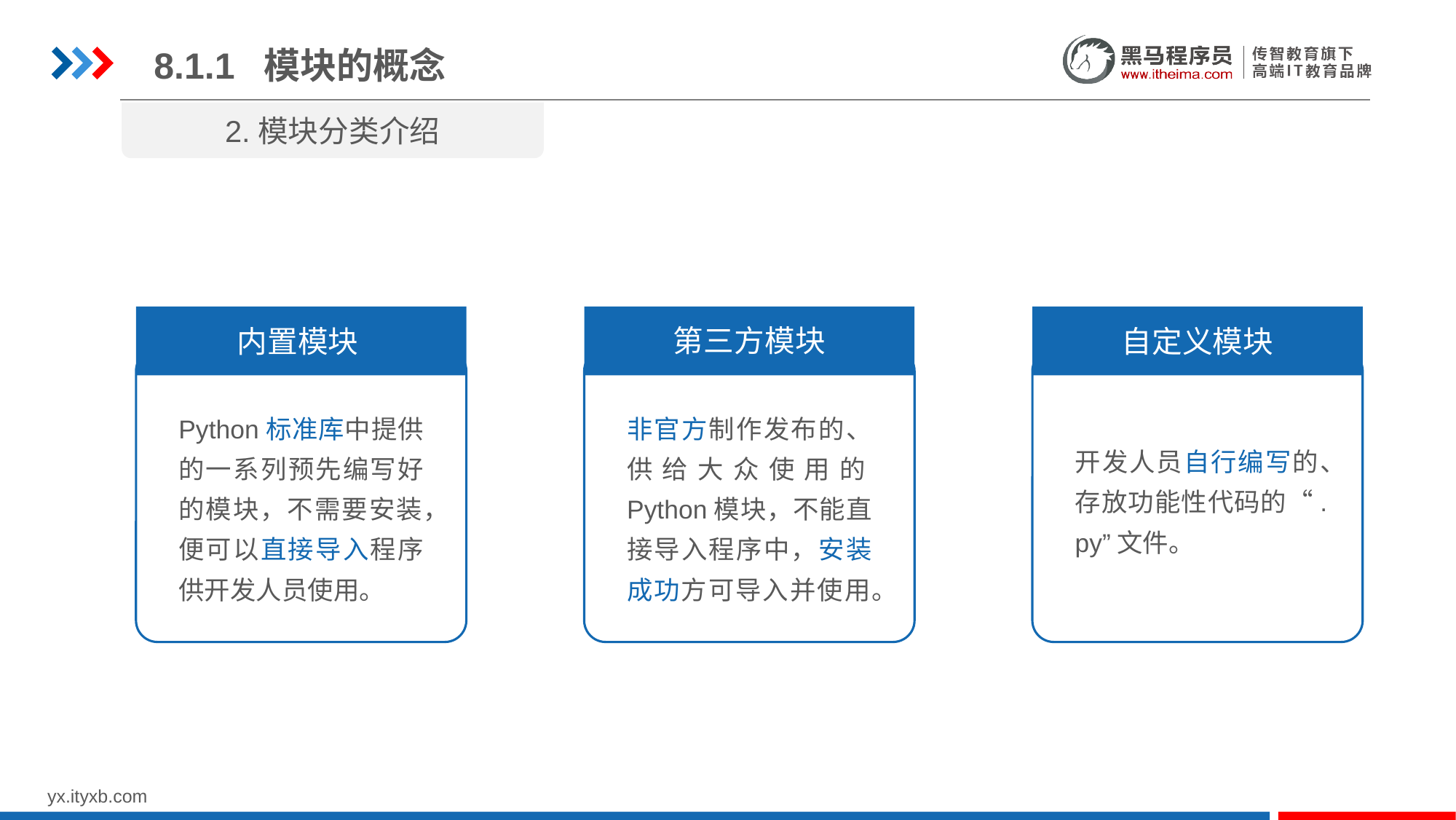

8.1.1  模块的概念

2.模块分类介绍

第三方模块
内置模块
自定义模块

Python标准库中提供的一系列预先编写好的模块，不需要安装，便可以直接导入程序供开发人员使用。
非官方制作发布的、供给大众使用的Python模块，不能直接导入程序中，安装成功方可导入并使用。
开发人员自行编写的、存放功能性代码的“.py”文件。